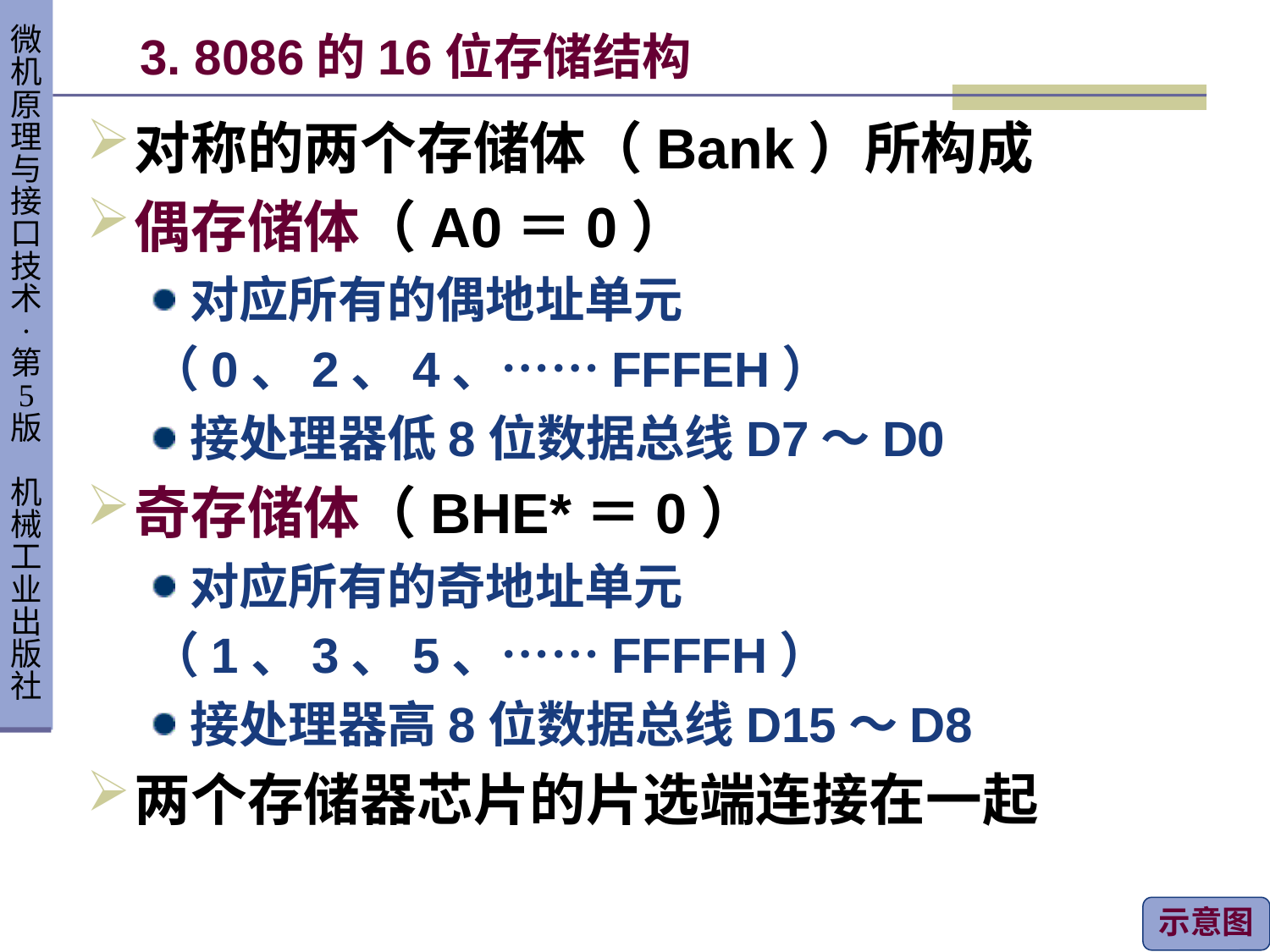

# 3. 8086的16位存储结构
对称的两个存储体（Bank）所构成
偶存储体（A0＝0）
对应所有的偶地址单元
（0、2、4、……FFFEH）
接处理器低8位数据总线D7～D0
奇存储体（BHE*＝0）
对应所有的奇地址单元
（1、3、5、……FFFFH）
接处理器高8位数据总线D15～D8
两个存储器芯片的片选端连接在一起
示意图